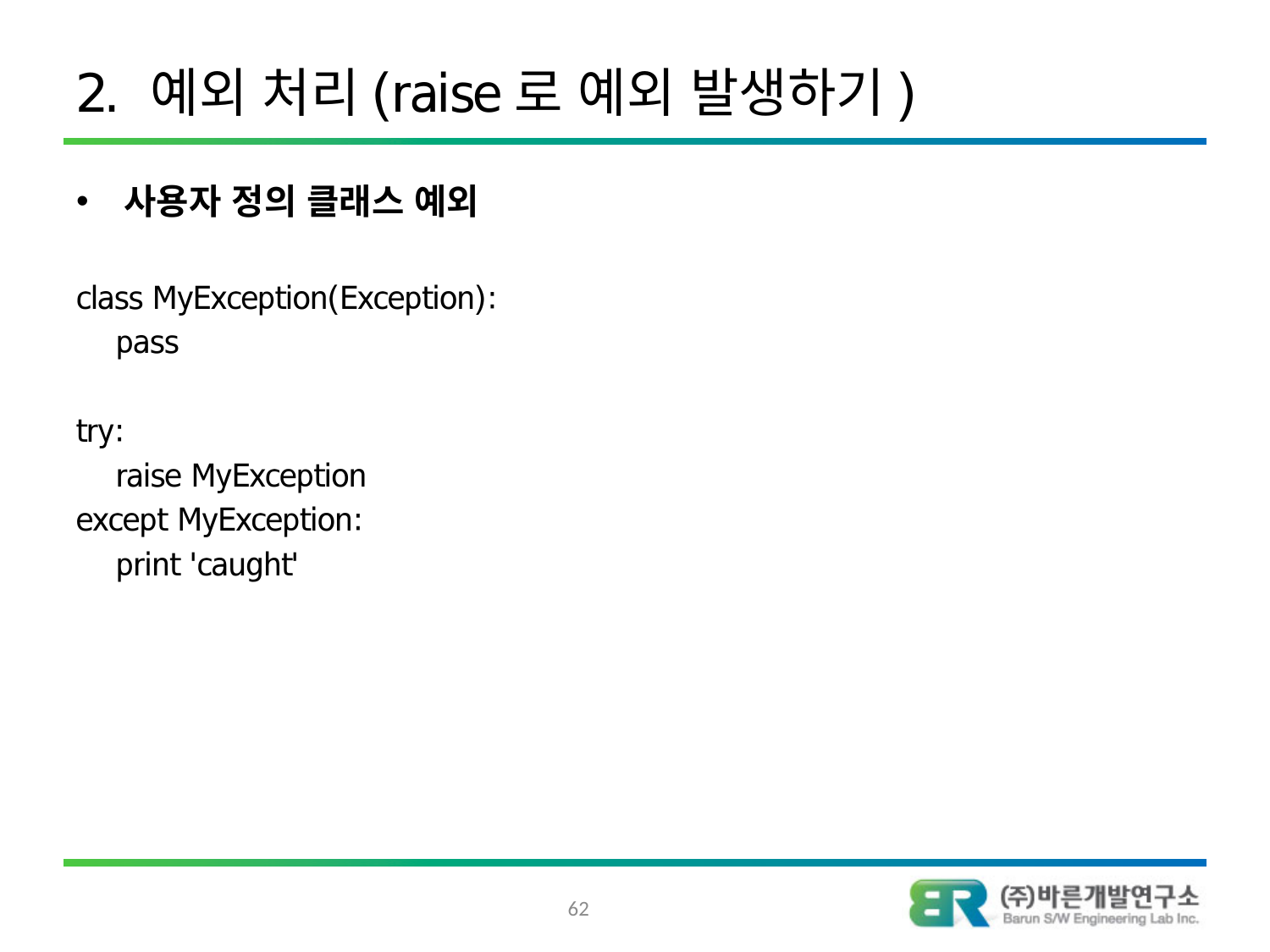

# 2. 예외 처리(raise로 예외 발생하기)
사용자 정의 클래스 예외

class MyException(Exception):
    pass

try:
    raise MyException
except MyException:
    print 'caught'

62